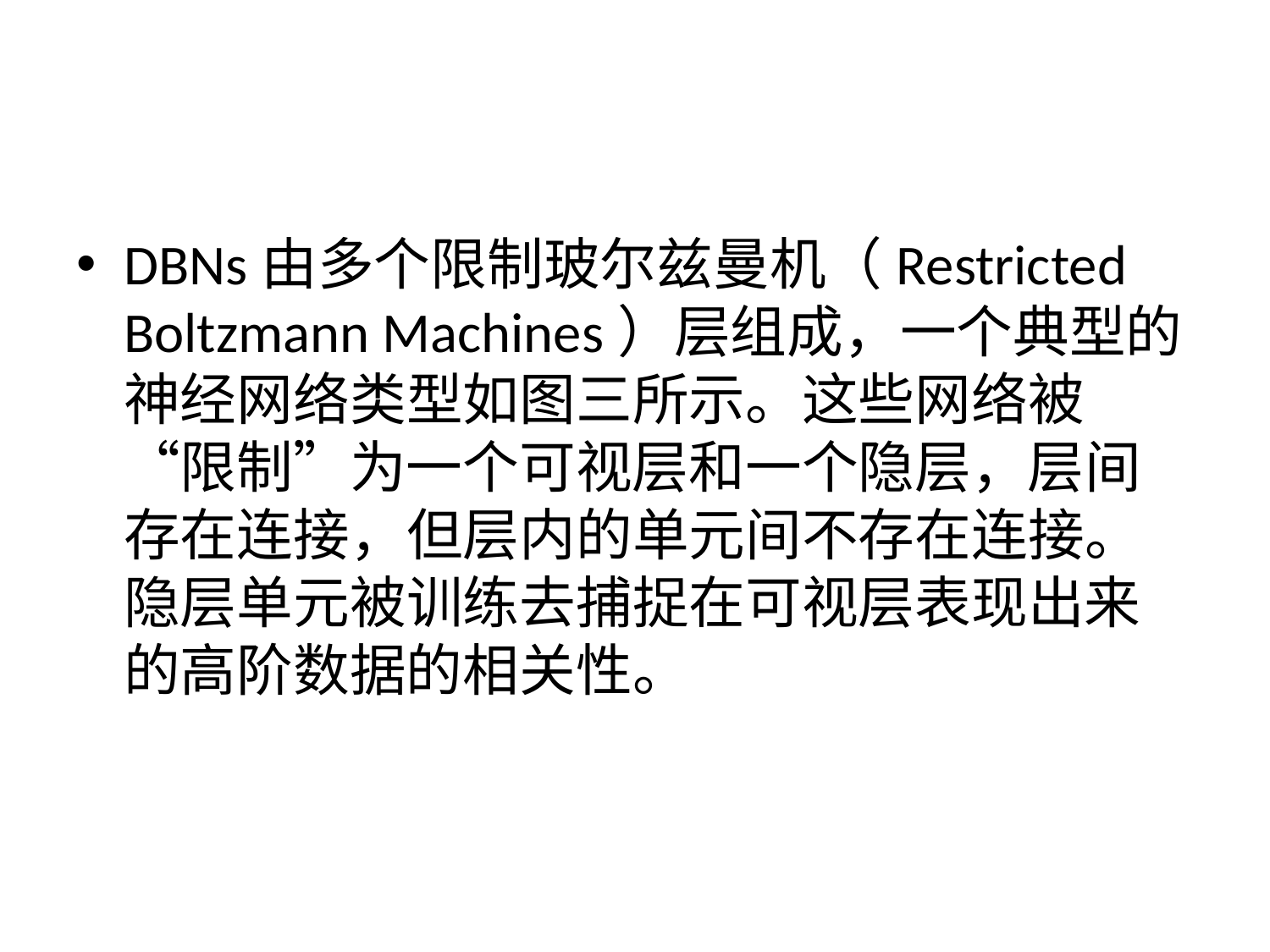

#
DBNs由多个限制玻尔兹曼机（Restricted Boltzmann Machines）层组成，一个典型的神经网络类型如图三所示。这些网络被“限制”为一个可视层和一个隐层，层间存在连接，但层内的单元间不存在连接。隐层单元被训练去捕捉在可视层表现出来的高阶数据的相关性。